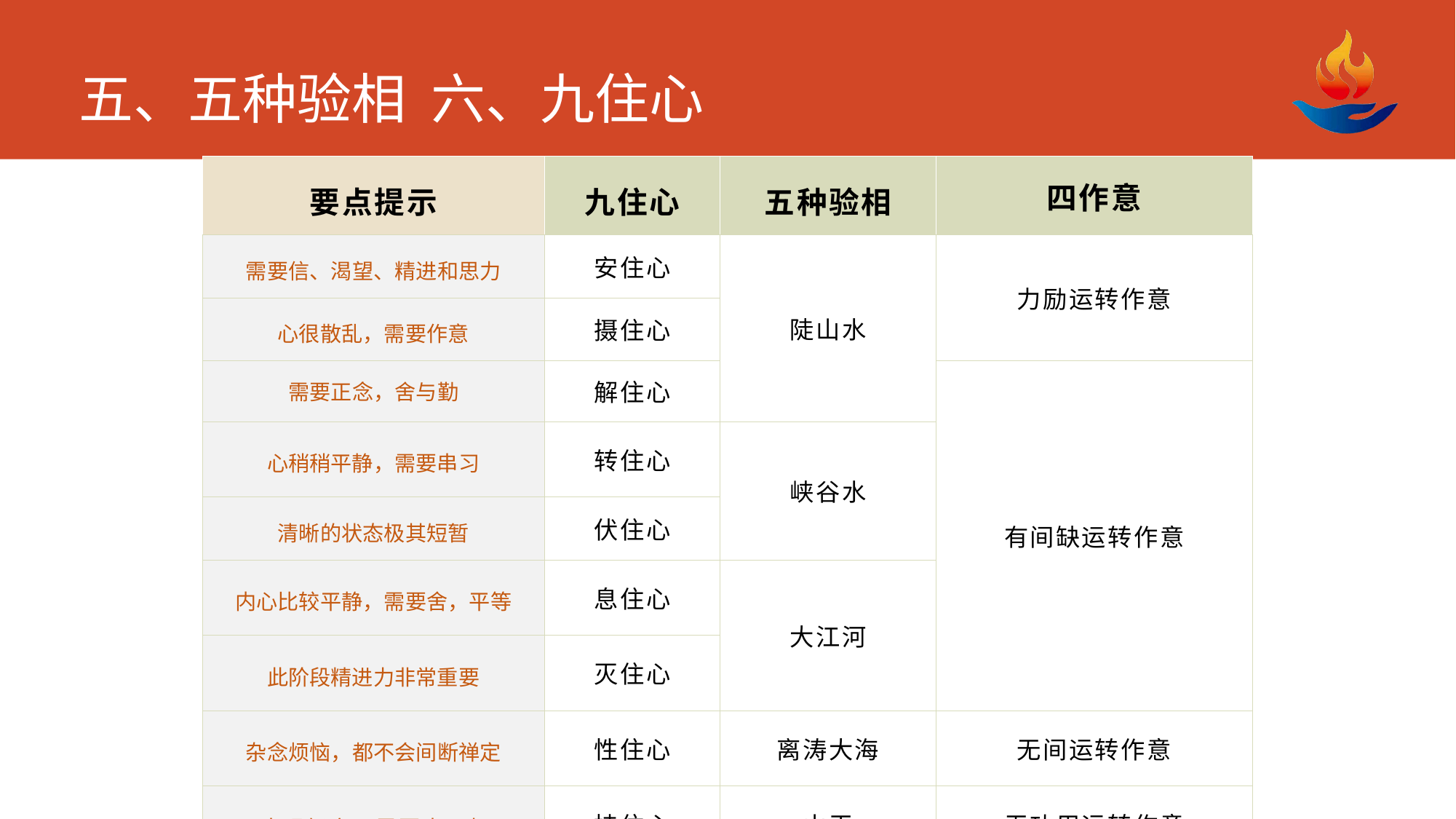

# 五、五种验相  六、九住心
| 要点提示 | 九住心 | 五种验相 | 四作意 |
| --- | --- | --- | --- |
| 需要信、渴望、精进和思力 | 安住心 | 陡山水 | 力励运转作意 |
| 心很散乱，需要作意 | 摄住心 |  |  |
| 需要正念，舍与勤 | 解住心 |  | 有间缺运转作意 |
| 心稍稍平静，需要串习 | 转住心 | 峡谷水 |  |
| 清晰的状态极其短暂 | 伏住心 |  |  |
| 内心比较平静，需要舍，平等 | 息住心 | 大江河 |  |
| 此阶段精进力非常重要 | 灭住心 |  |  |
| 杂念烦恼，都不会间断禅定 | 性住心 | 离涛大海 | 无间运转作意 |
| 出现轻安，需要串习力 | 持住心 | 山王 | 无功用运转作意 |